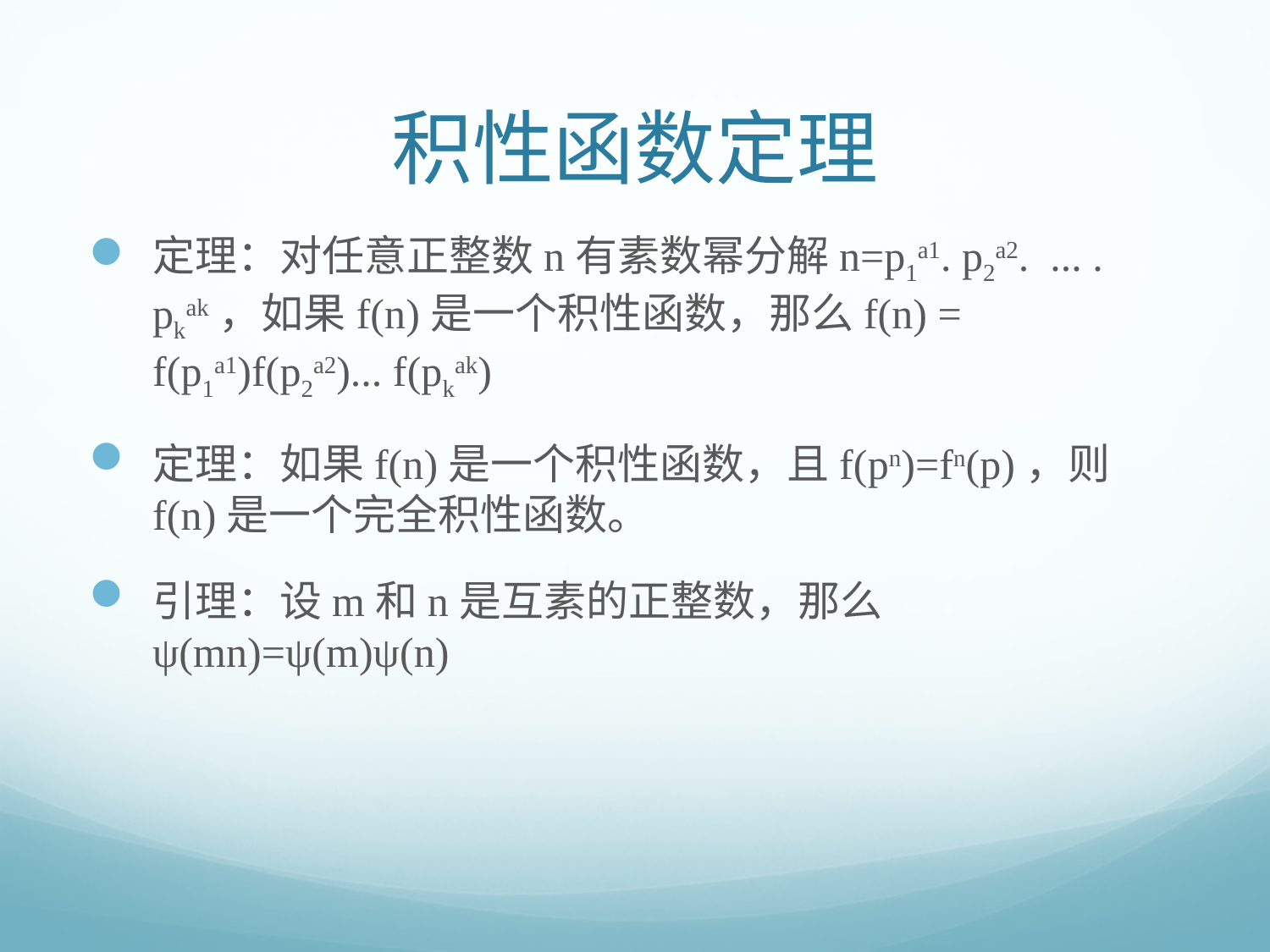

# 积性函数定理
定理：对任意正整数n有素数幂分解n=p1a1. p2a2.  ... . pkak，如果f(n)是一个积性函数，那么f(n) = f(p1a1)f(p2a2)... f(pkak)
定理：如果f(n)是一个积性函数，且f(pn)=fn(p)，则f(n)是一个完全积性函数。
引理：设m和n是互素的正整数，那么ψ(mn)=ψ(m)ψ(n)